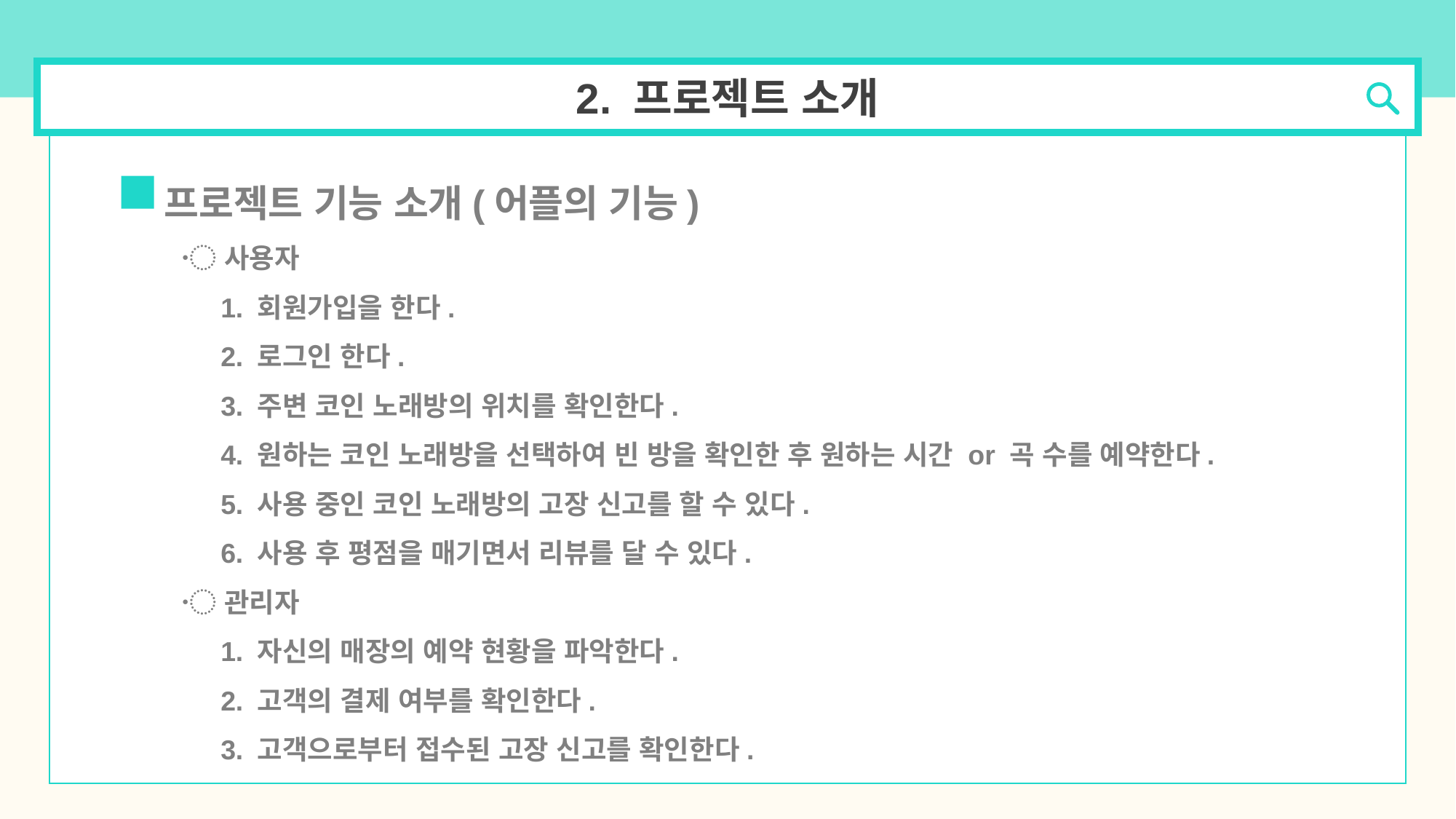

2. 프로젝트 소개

프로젝트 기능 소개(어플의 기능)

 〮 사용자
      1. 회원가입을 한다.
      2. 로그인 한다.
      3. 주변 코인 노래방의 위치를 확인한다.
      4. 원하는 코인 노래방을 선택하여 빈 방을 확인한 후 원하는 시간 or 곡 수를 예약한다.
      5. 사용 중인 코인 노래방의 고장 신고를 할 수 있다.
      6. 사용 후 평점을 매기면서 리뷰를 달 수 있다.
 〮 관리자
      1. 자신의 매장의 예약 현황을 파악한다.
      2. 고객의 결제 여부를 확인한다.
      3. 고객으로부터 접수된 고장 신고를 확인한다.